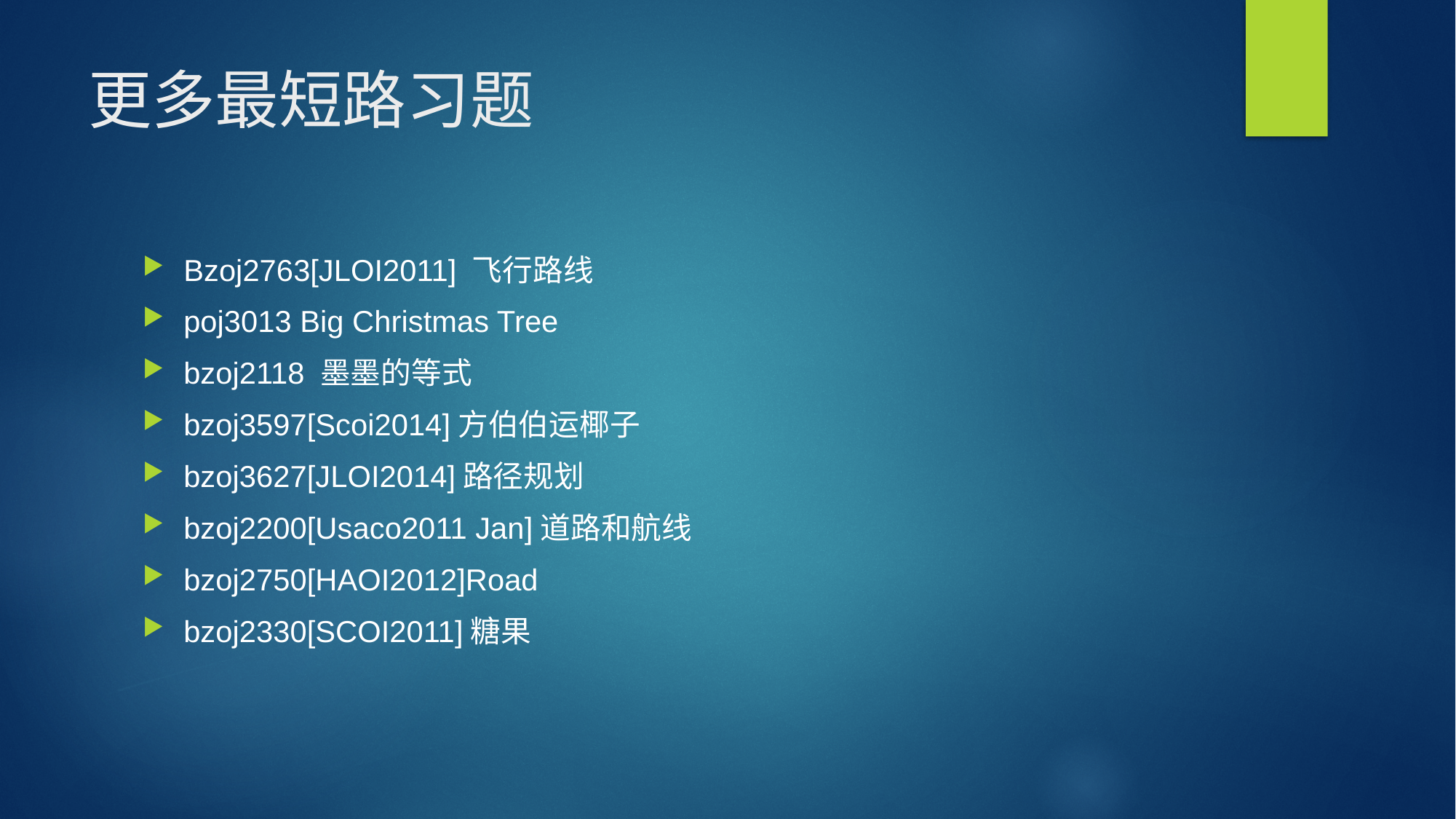

# 更多最短路习题
Bzoj2763[JLOI2011] 飞行路线
poj3013 Big Christmas Tree
bzoj2118 墨墨的等式
bzoj3597[Scoi2014]方伯伯运椰子
bzoj3627[JLOI2014]路径规划
bzoj2200[Usaco2011 Jan]道路和航线
bzoj2750[HAOI2012]Road
bzoj2330[SCOI2011]糖果